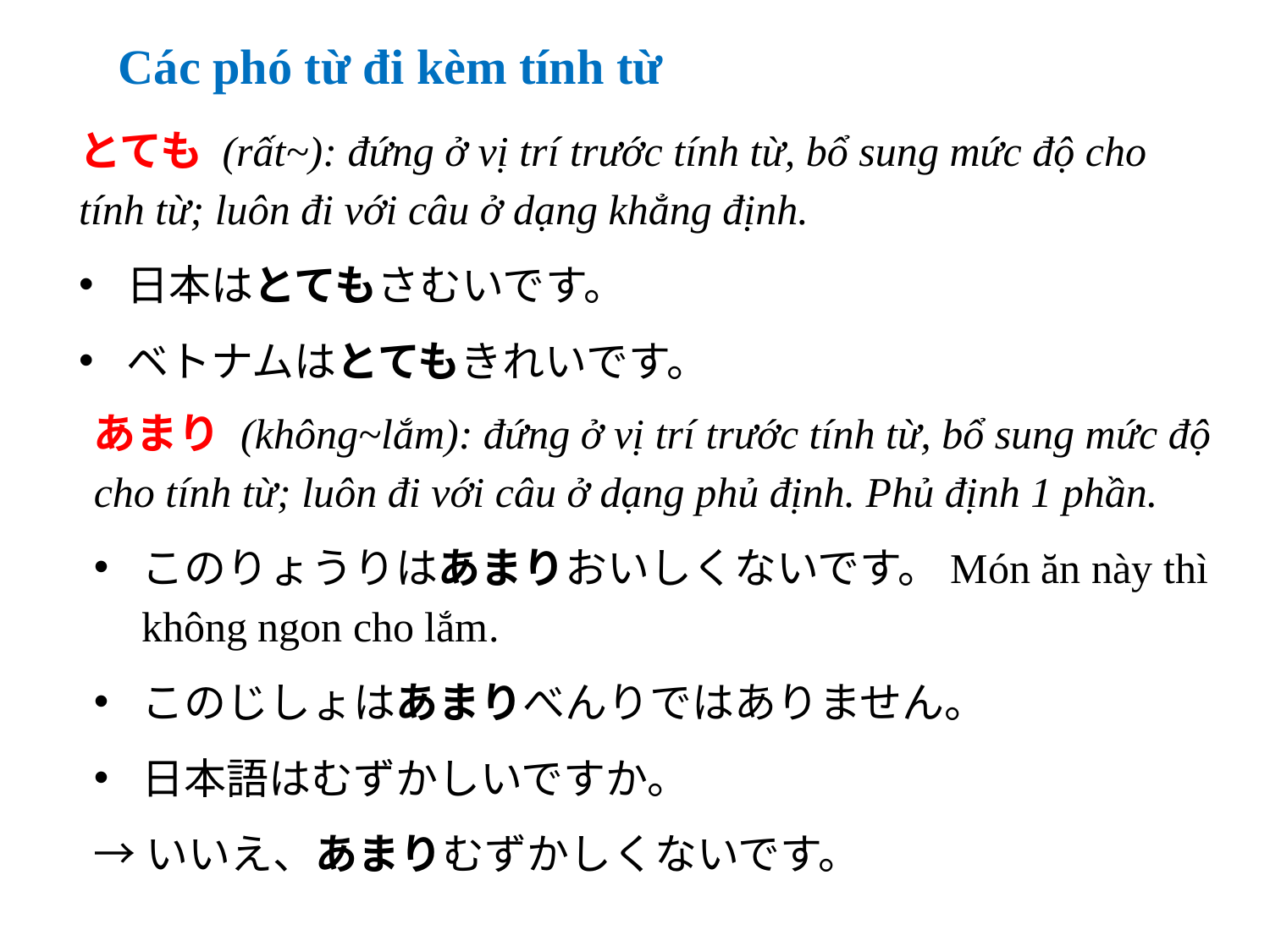

Các phó từ đi kèm tính từ
とても (rất~): đứng ở vị trí trước tính từ, bổ sung mức độ cho tính từ; luôn đi với câu ở dạng khẳng định.
日本はとてもさむいです。
ベトナムはとてもきれいです。
あまり (không~lắm): đứng ở vị trí trước tính từ, bổ sung mức độ cho tính từ; luôn đi với câu ở dạng phủ định. Phủ định 1 phần.
このりょうりはあまりおいしくないです。Món ăn này thì không ngon cho lắm.
このじしょはあまりべんりではありません。
日本語はむずかしいですか。
→いいえ、あまりむずかしくないです。